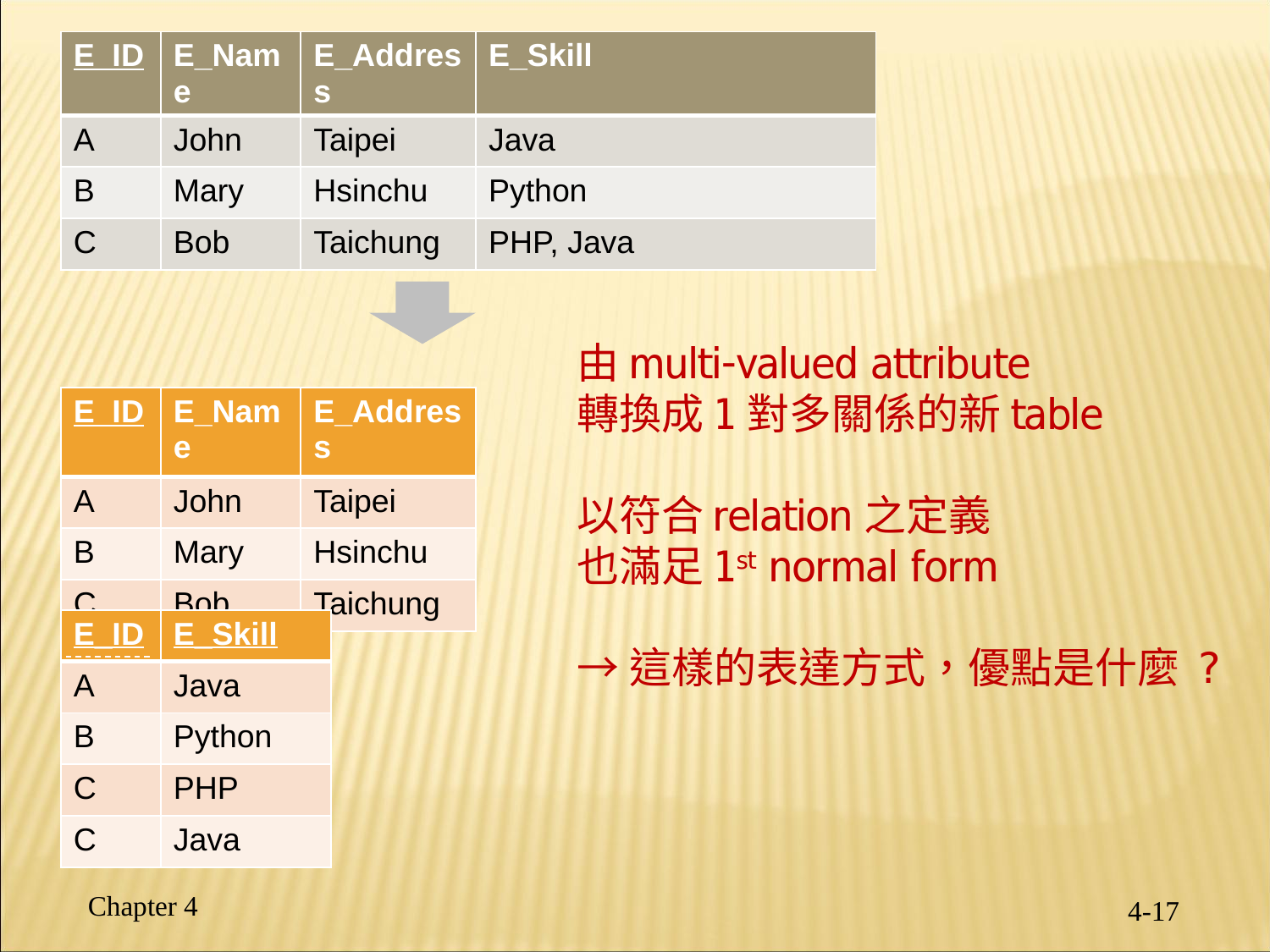

| E\_ID | E\_Name | E\_Address | E\_Skill |
| --- | --- | --- | --- |
| A | John | Taipei | Java |
| B | Mary | Hsinchu | Python |
| C | Bob | Taichung | PHP, Java |

由multi-valued attribute
轉換成1對多關係的新table

以符合relation之定義
也滿足1st normal form

→這樣的表達方式，優點是什麼 ?
| E\_ID | E\_Name | E\_Address |
| --- | --- | --- |
| A | John | Taipei |
| B | Mary | Hsinchu |
| C | Bob | Taichung |
| E\_ID | E\_Skill |
| --- | --- |
| A | Java |
| B | Python |
| C | PHP |
| C | Java |